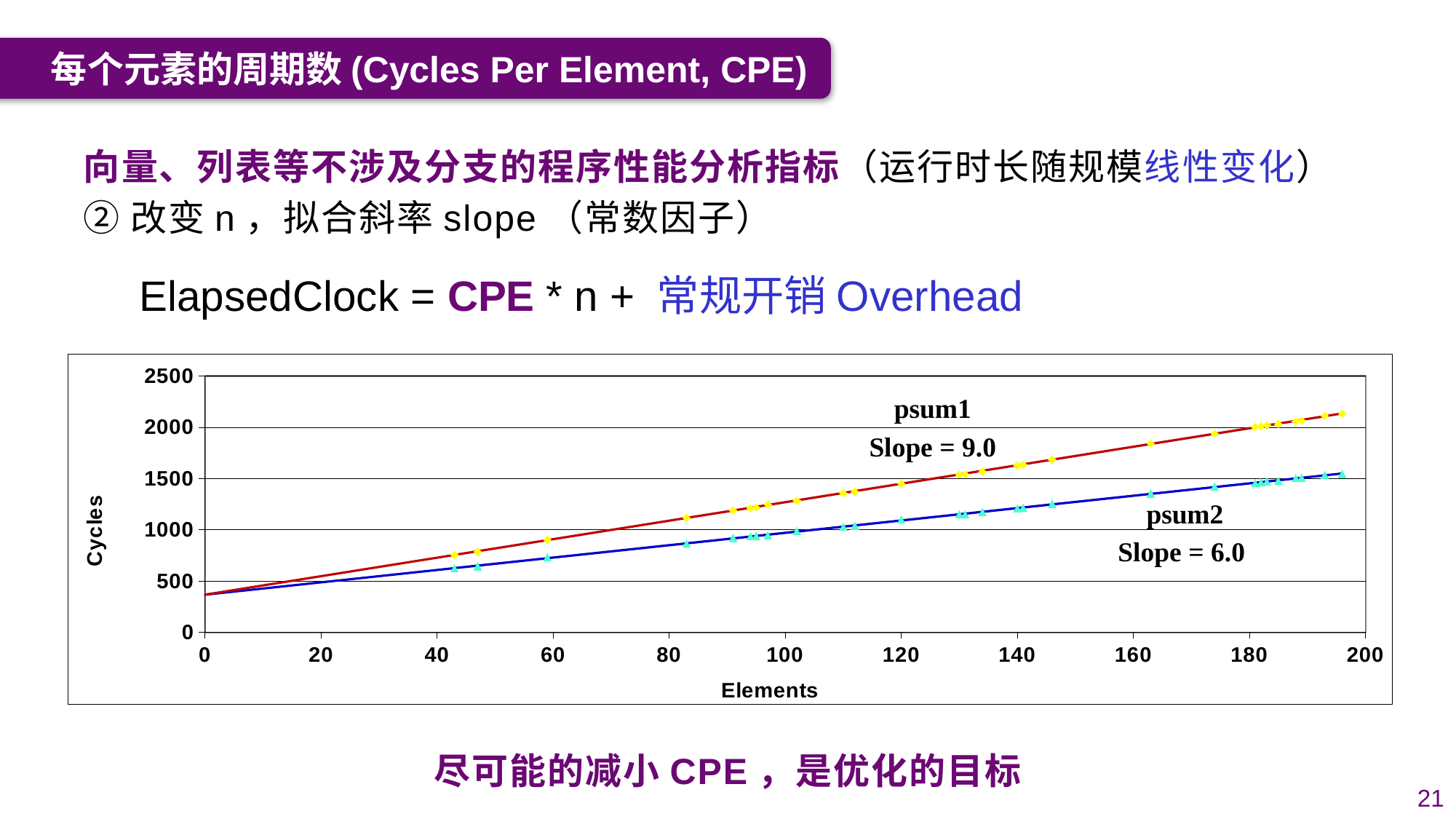

每个元素的周期数(Cycles Per Element, CPE)
向量、列表等不涉及分支的程序性能分析指标（运行时长随规模线性变化）
②改变n，拟合斜率slope（常数因子）
ElapsedClock = CPE * n + 常规开销Overhead

### Chart

| Category | psum1 | psum1i | psum2 | psum2i |
|---|---|---|---|---|
psum1
Slope = 9.0
 psum2
Slope = 6.0
尽可能的减小CPE，是优化的目标
21